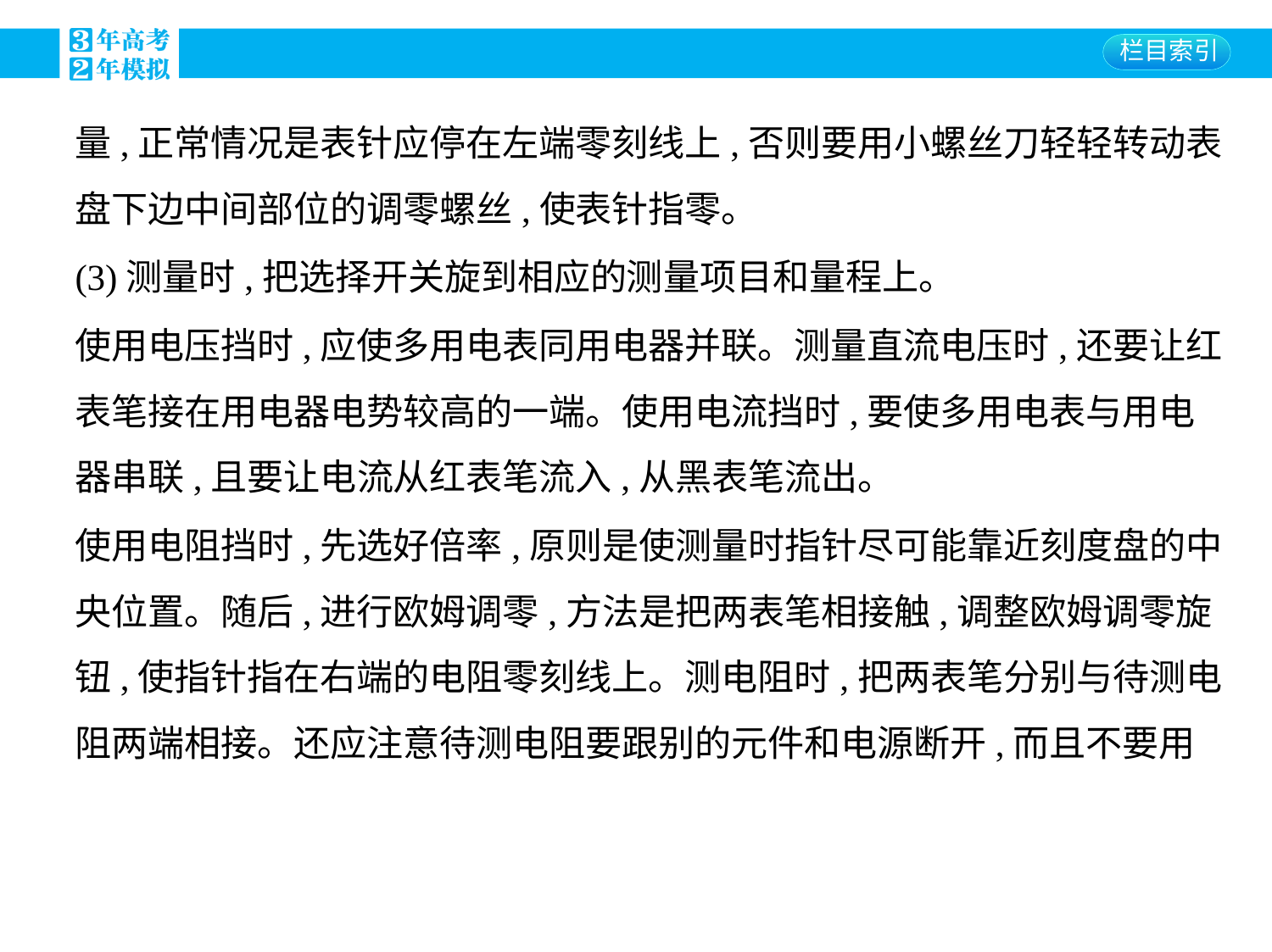

量,正常情况是表针应停在左端零刻线上,否则要用小螺丝刀轻轻转动表
盘下边中间部位的调零螺丝,使表针指零。
(3)测量时,把选择开关旋到相应的测量项目和量程上。
使用电压挡时,应使多用电表同用电器并联。测量直流电压时,还要让红
表笔接在用电器电势较高的一端。使用电流挡时,要使多用电表与用电
器串联,且要让电流从红表笔流入,从黑表笔流出。
使用电阻挡时,先选好倍率,原则是使测量时指针尽可能靠近刻度盘的中
央位置。随后,进行欧姆调零,方法是把两表笔相接触,调整欧姆调零旋
钮,使指针指在右端的电阻零刻线上。测电阻时,把两表笔分别与待测电
阻两端相接。还应注意待测电阻要跟别的元件和电源断开,而且不要用